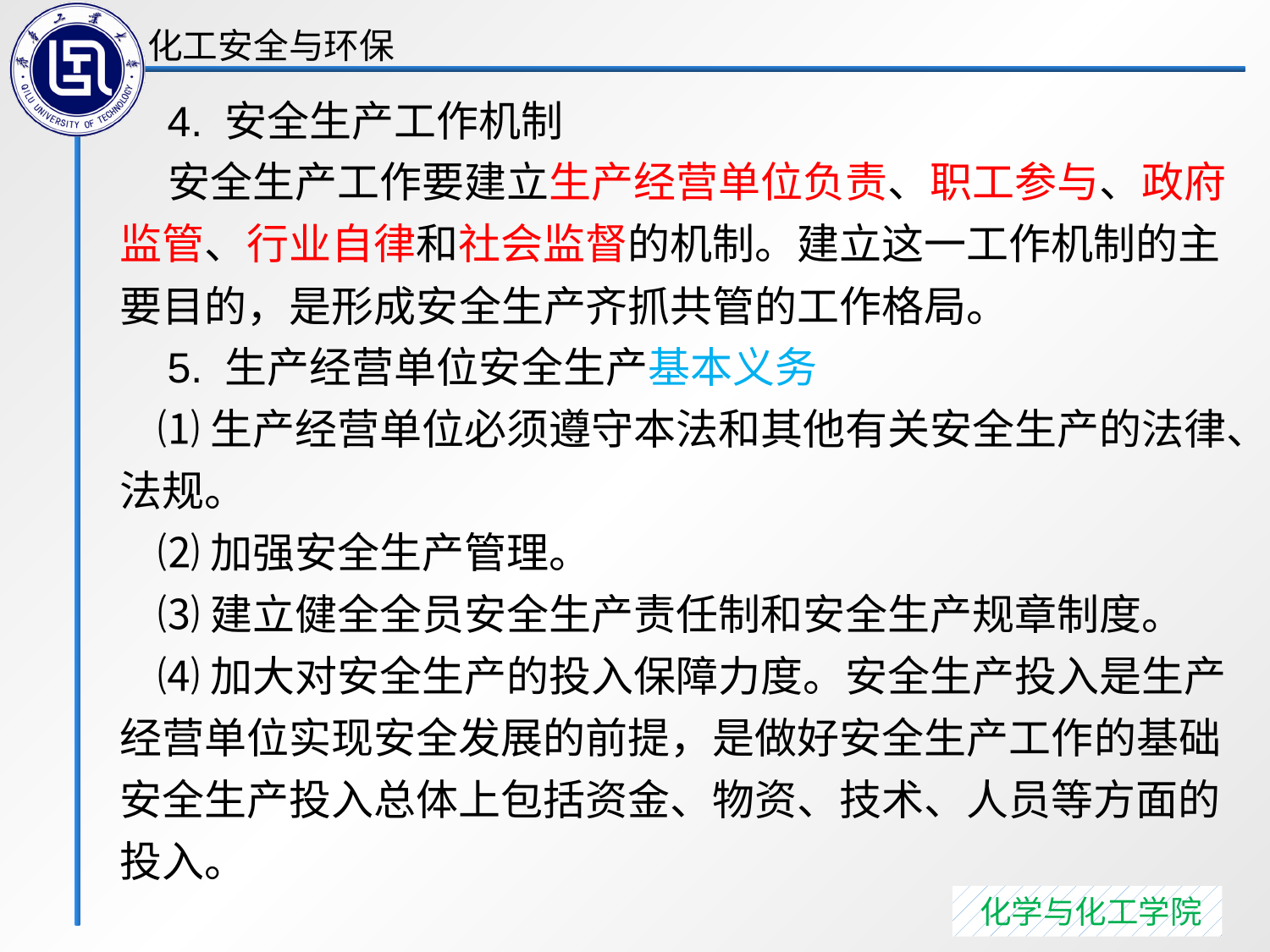

4. 安全生产工作机制
    安全生产工作要建立生产经营单位负责、职工参与、政府监管、行业自律和社会监督的机制。建立这一工作机制的主要目的，是形成安全生产齐抓共管的工作格局。
    5. 生产经营单位安全生产基本义务
    ⑴生产经营单位必须遵守本法和其他有关安全生产的法律、法规。
    ⑵加强安全生产管理。
    ⑶建立健全全员安全生产责任制和安全生产规章制度。
    ⑷加大对安全生产的投入保障力度。安全生产投入是生产经营单位实现安全发展的前提，是做好安全生产工作的基础安全生产投入总体上包括资金、物资、技术、人员等方面的投入。